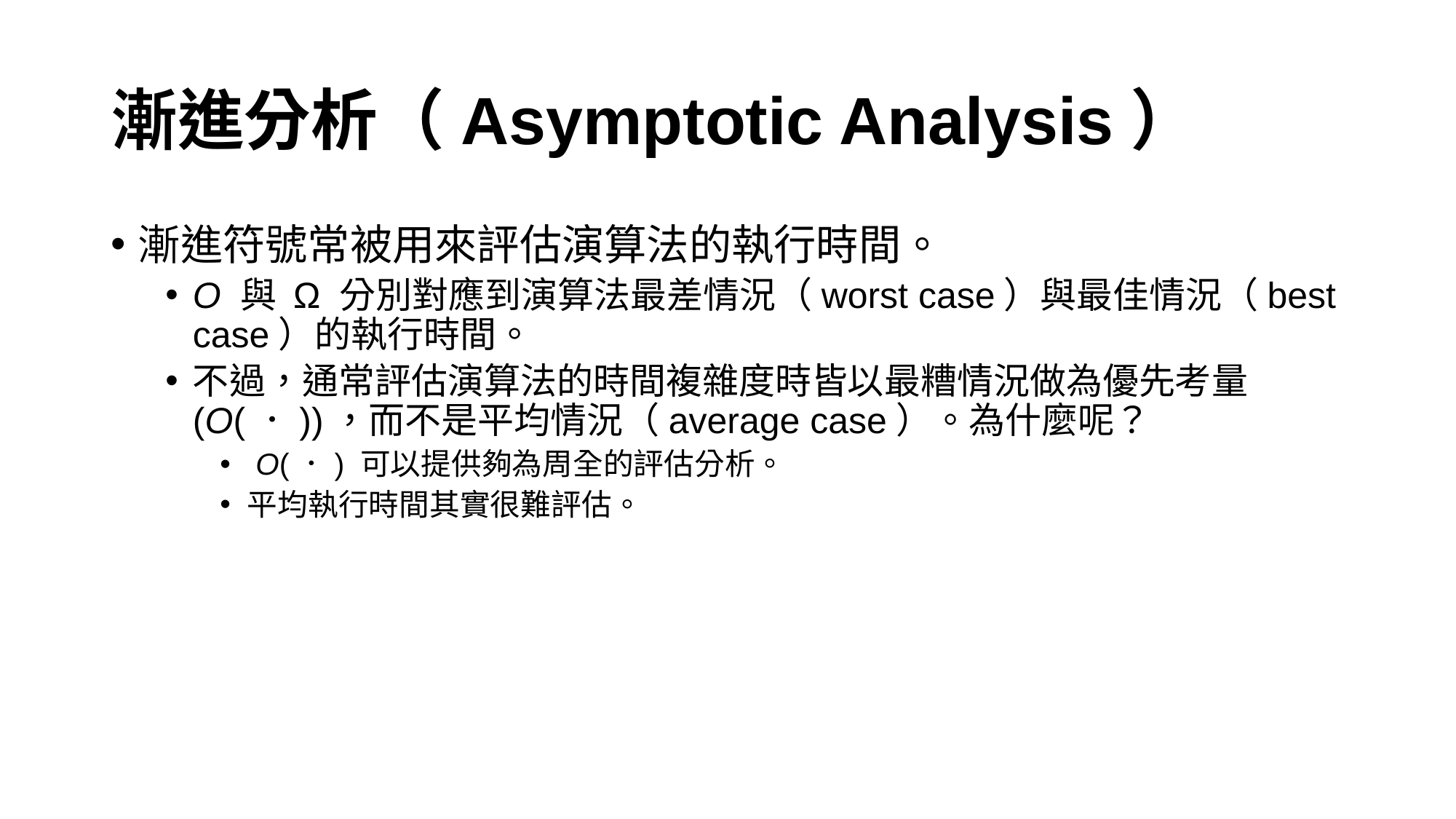

# 漸進分析（Asymptotic Analysis）
漸進符號常被用來評估演算法的執行時間。
O 與 Ω 分別對應到演算法最差情況（worst case）與最佳情況（best case）的執行時間。
不過，通常評估演算法的時間複雜度時皆以最糟情況做為優先考量(O(．))，而不是平均情況（average case）。為什麼呢？
 O(．) 可以提供夠為周全的評估分析。
平均執行時間其實很難評估。